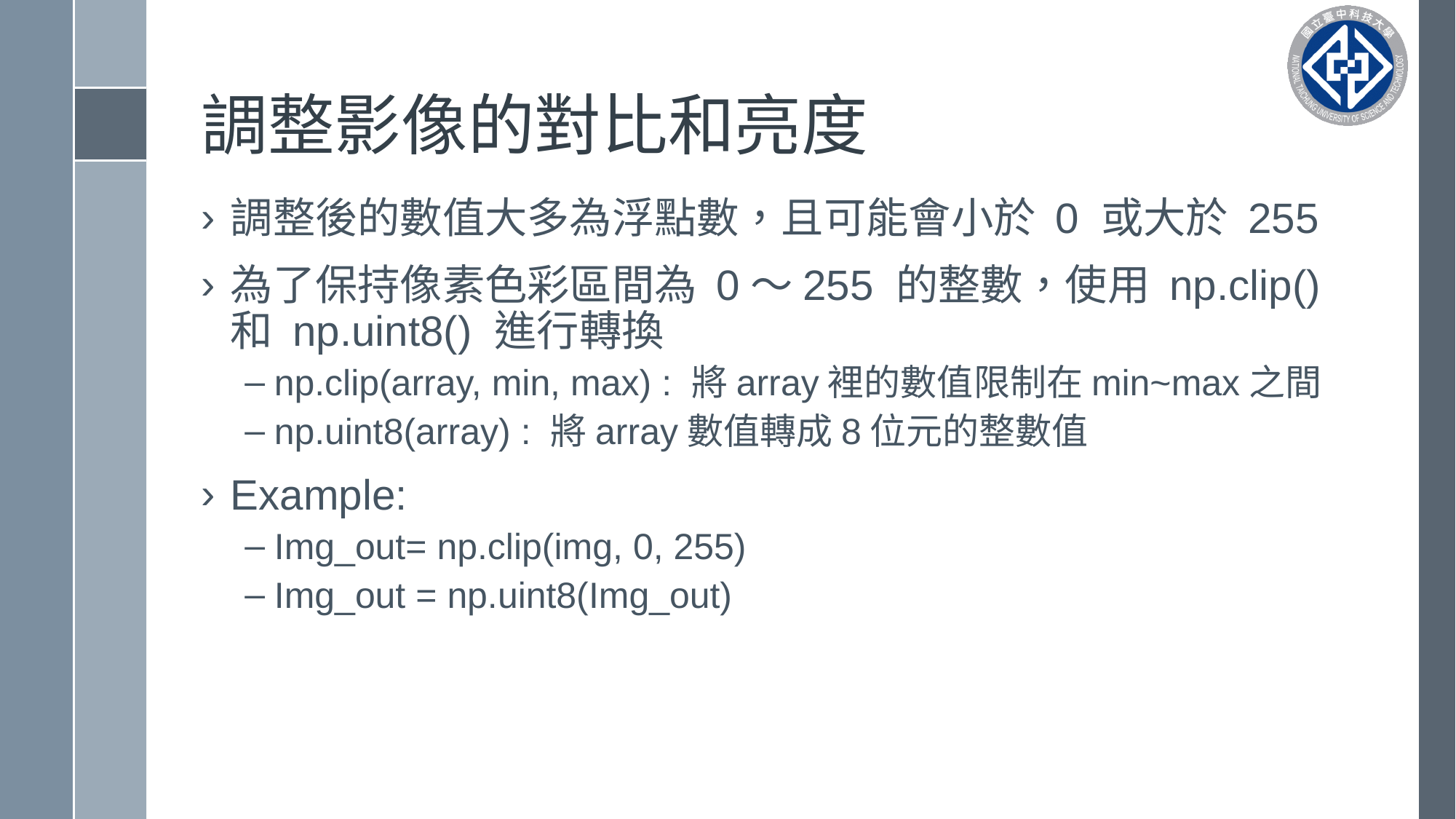

# 調整影像的對比和亮度
調整後的數值大多為浮點數，且可能會小於 0 或大於 255
為了保持像素色彩區間為 0～255 的整數，使用 np.clip() 和 np.uint8() 進行轉換
np.clip(array, min, max) : 將array裡的數值限制在min~max之間
np.uint8(array) : 將array數值轉成8位元的整數值
Example:
Img_out= np.clip(img, 0, 255)
Img_out = np.uint8(Img_out)